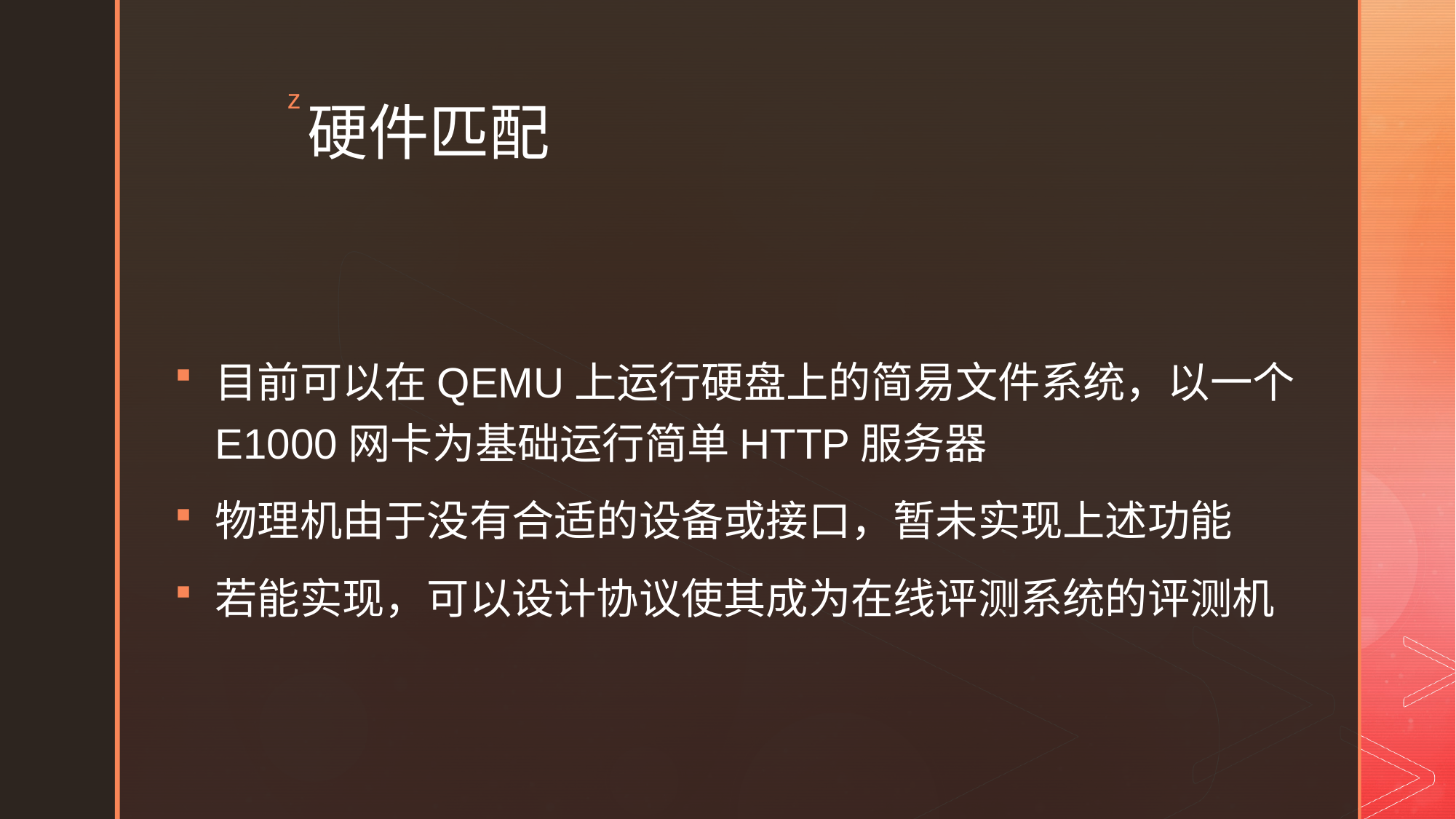

# 硬件匹配
目前可以在QEMU上运行硬盘上的简易文件系统，以一个E1000网卡为基础运行简单HTTP服务器
物理机由于没有合适的设备或接口，暂未实现上述功能
若能实现，可以设计协议使其成为在线评测系统的评测机